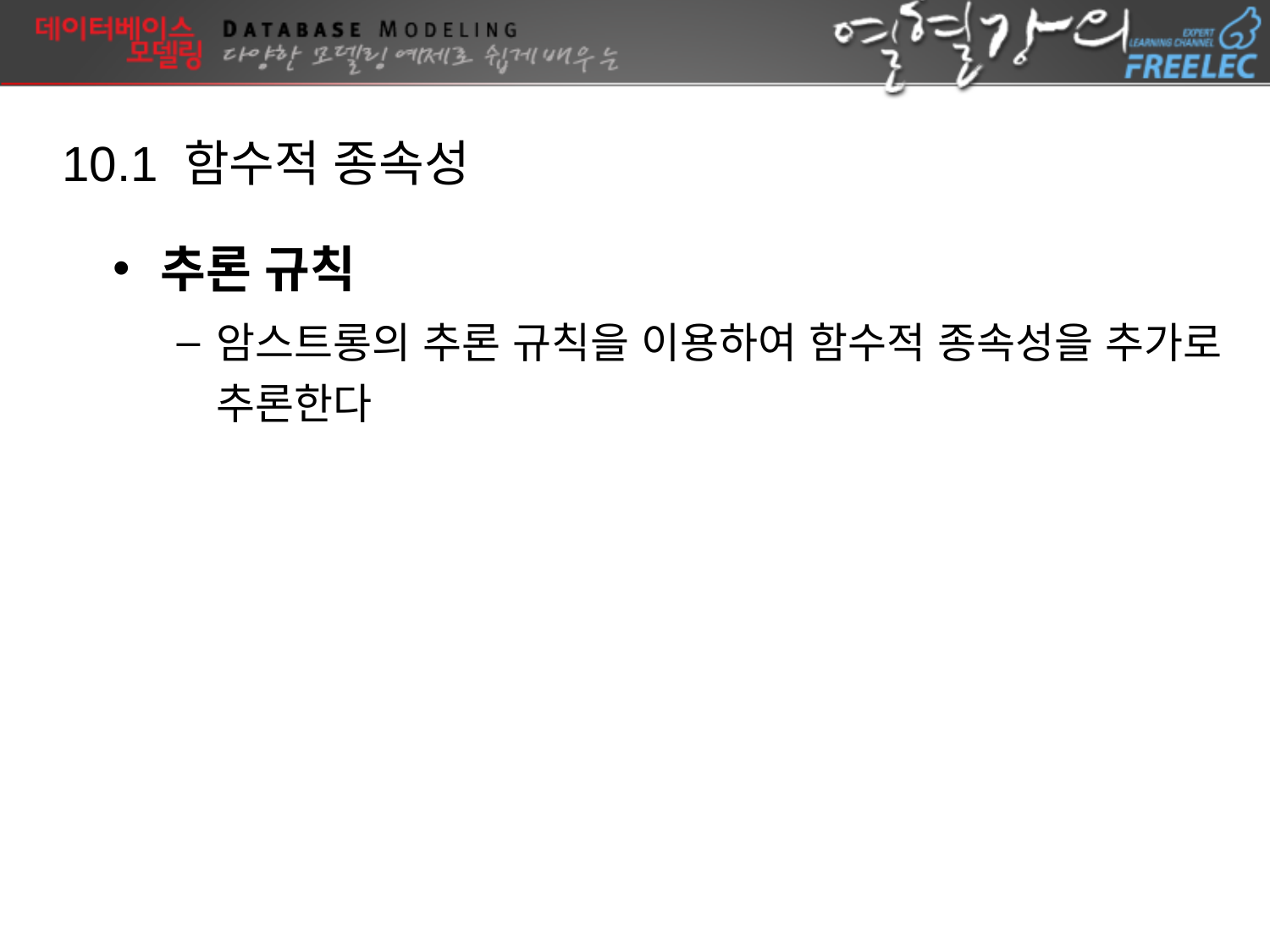

10.1 함수적 종속성
추론 규칙
암스트롱의 추론 규칙을 이용하여 함수적 종속성을 추가로 추론한다